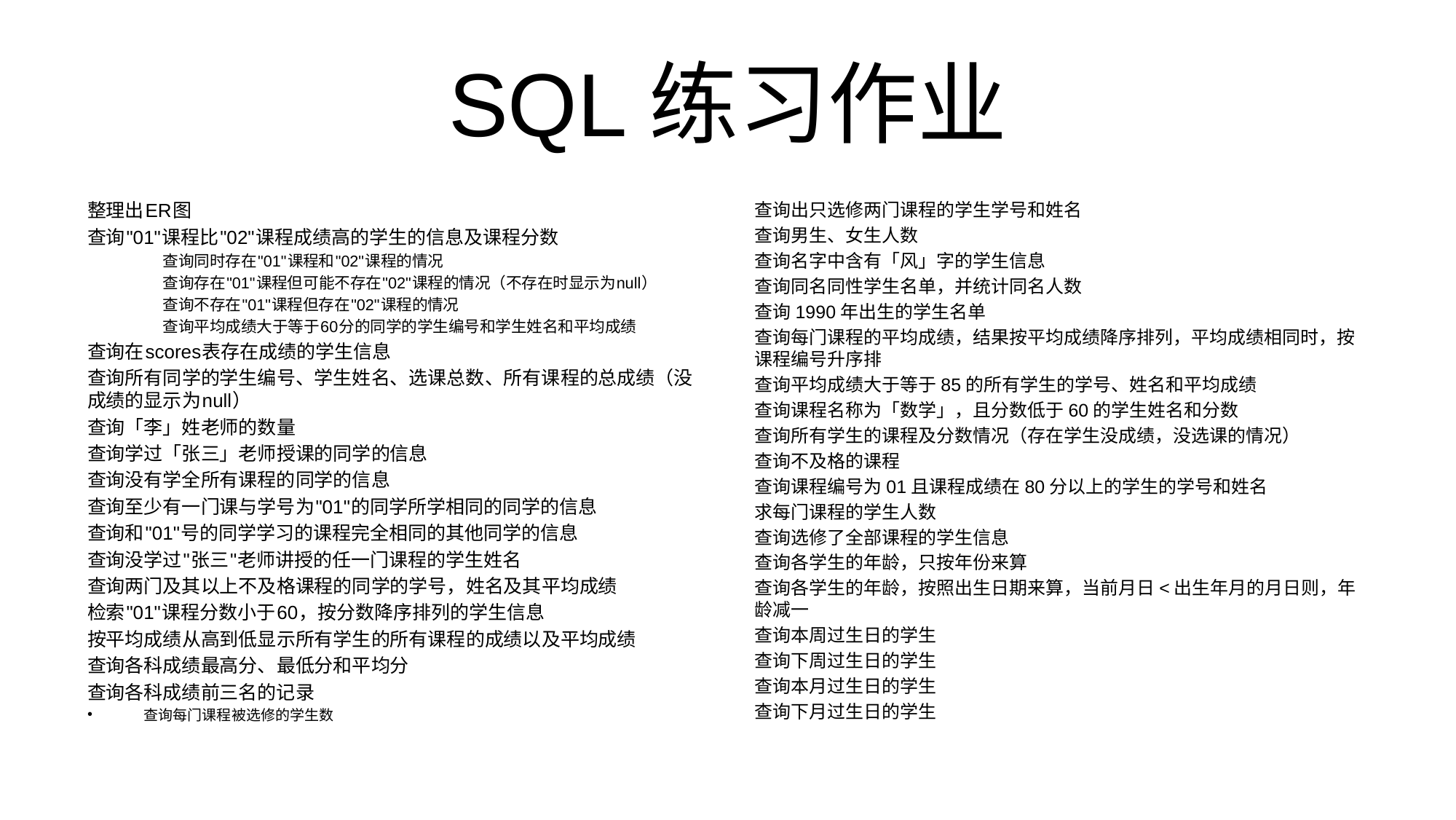

# SQL练习作业
整理出ER图
查询"01"课程比"02"课程成绩高的学生的信息及课程分数
查询同时存在"01"课程和"02"课程的情况
查询存在"01"课程但可能不存在"02"课程的情况（不存在时显示为null）
查询不存在"01"课程但存在"02"课程的情况
查询平均成绩大于等于60分的同学的学生编号和学生姓名和平均成绩
查询在scores表存在成绩的学生信息
查询所有同学的学生编号、学生姓名、选课总数、所有课程的总成绩（没成绩的显示为null）
查询「李」姓老师的数量
查询学过「张三」老师授课的同学的信息
查询没有学全所有课程的同学的信息
查询至少有一门课与学号为"01"的同学所学相同的同学的信息
查询和"01"号的同学学习的课程完全相同的其他同学的信息
查询没学过"张三"老师讲授的任一门课程的学生姓名
查询两门及其以上不及格课程的同学的学号，姓名及其平均成绩
检索"01"课程分数小于60，按分数降序排列的学生信息
按平均成绩从高到低显示所有学生的所有课程的成绩以及平均成绩
查询各科成绩最高分、最低分和平均分
查询各科成绩前三名的记录
查询每门课程被选修的学生数

查询出只选修两门课程的学生学号和姓名
查询男生、女生人数
查询名字中含有「风」字的学生信息
查询同名同性学生名单，并统计同名人数
查询1990年出生的学生名单
查询每门课程的平均成绩，结果按平均成绩降序排列，平均成绩相同时，按课程编号升序排
查询平均成绩大于等于85的所有学生的学号、姓名和平均成绩
查询课程名称为「数学」，且分数低于60的学生姓名和分数
查询所有学生的课程及分数情况（存在学生没成绩，没选课的情况）
查询不及格的课程
查询课程编号为01且课程成绩在80分以上的学生的学号和姓名
求每门课程的学生人数
查询选修了全部课程的学生信息
查询各学生的年龄，只按年份来算
查询各学生的年龄，按照出生日期来算，当前月日<出生年月的月日则，年龄减一
查询本周过生日的学生
查询下周过生日的学生
查询本月过生日的学生
查询下月过生日的学生